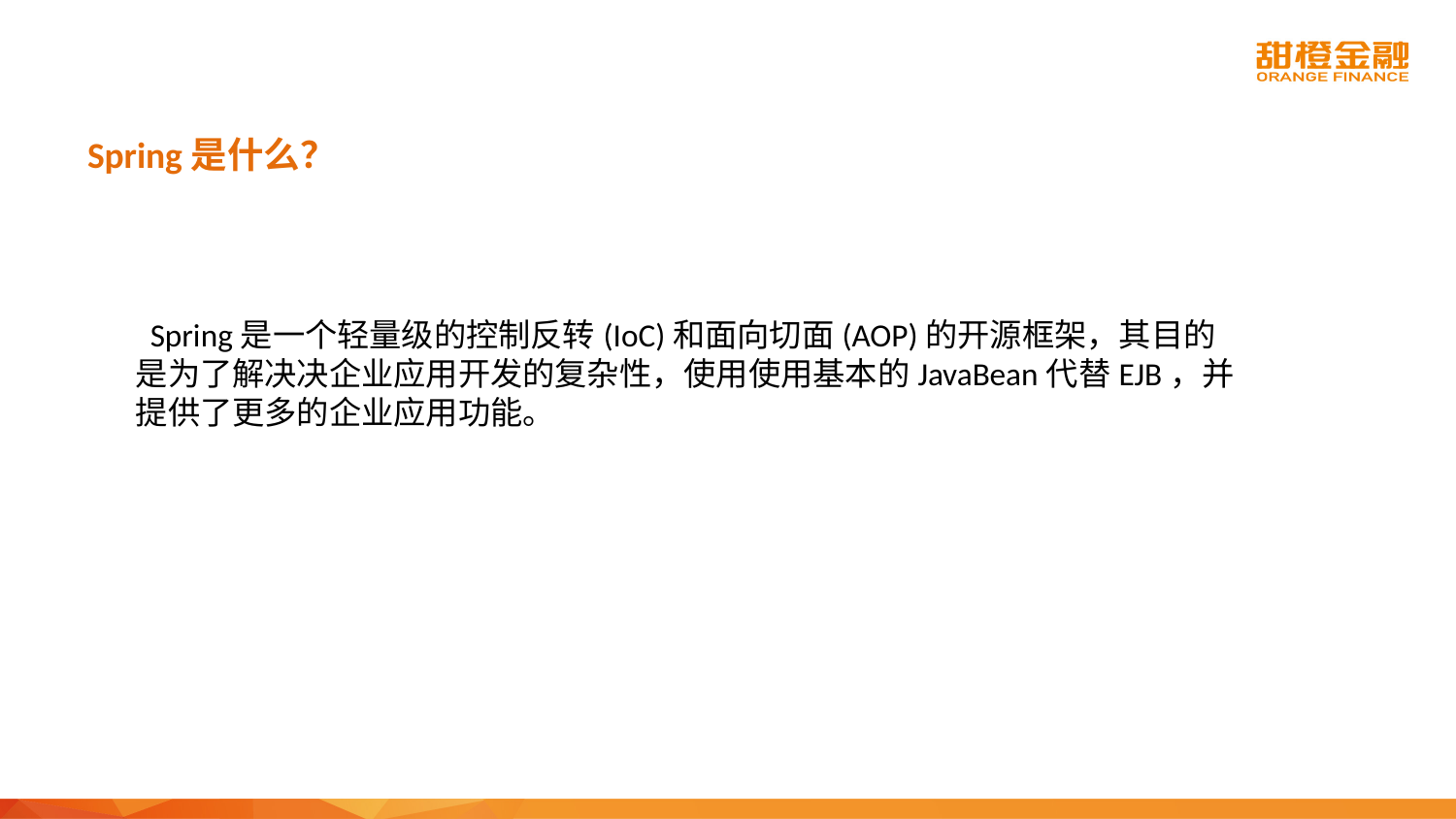

# Spring是什么？

  Spring是一个轻量级的控制反转(IoC)和面向切面(AOP)的开源框架，其目的是为了解决决企业应用开发的复杂性，使用使用基本的JavaBean代替EJB，并提供了更多的企业应用功能。